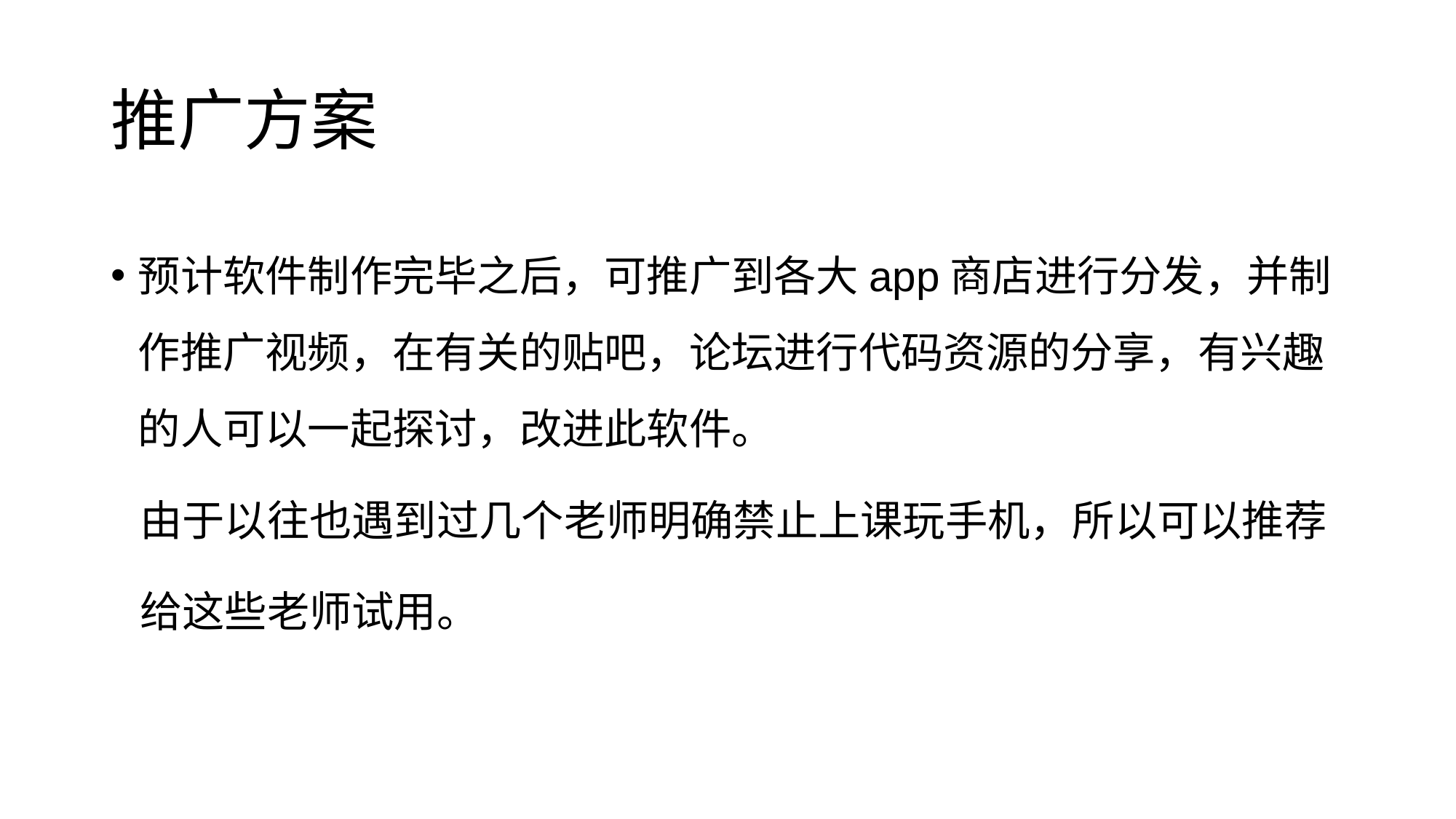

# 推广方案
预计软件制作完毕之后，可推广到各大app商店进行分发，并制作推广视频，在有关的贴吧，论坛进行代码资源的分享，有兴趣的人可以一起探讨，改进此软件。
  由于以往也遇到过几个老师明确禁止上课玩手机，所以可以推荐
  给这些老师试用。